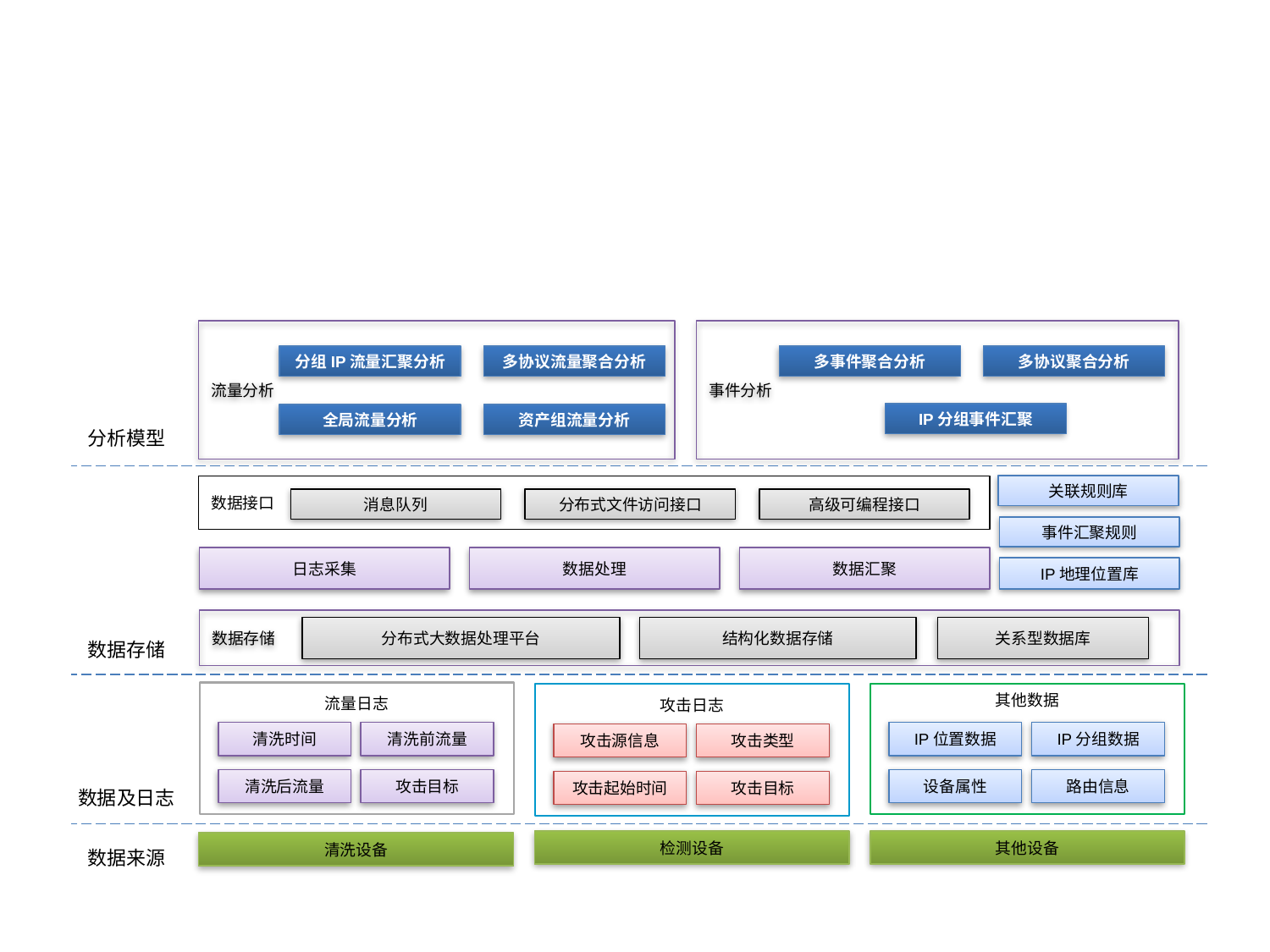

流量分析
事件分析
分组IP流量汇聚分析
多协议流量聚合分析
多事件聚合分析
多协议聚合分析
IP分组事件汇聚
全局流量分析
资产组流量分析
分析模型
数据接口
关联规则库
消息队列
分布式文件访问接口
高级可编程接口
事件汇聚规则
日志采集
数据处理
数据汇聚
IP地理位置库
数据存储
分布式大数据处理平台
结构化数据存储
关系型数据库
数据存储

其他数据

流量日志
攻击日志
清洗时间
清洗前流量
IP位置数据
IP分组数据
攻击源信息
攻击类型
清洗后流量
攻击目标
设备属性
路由信息
攻击起始时间
攻击目标
数据及日志
检测设备
其他设备
清洗设备
数据来源